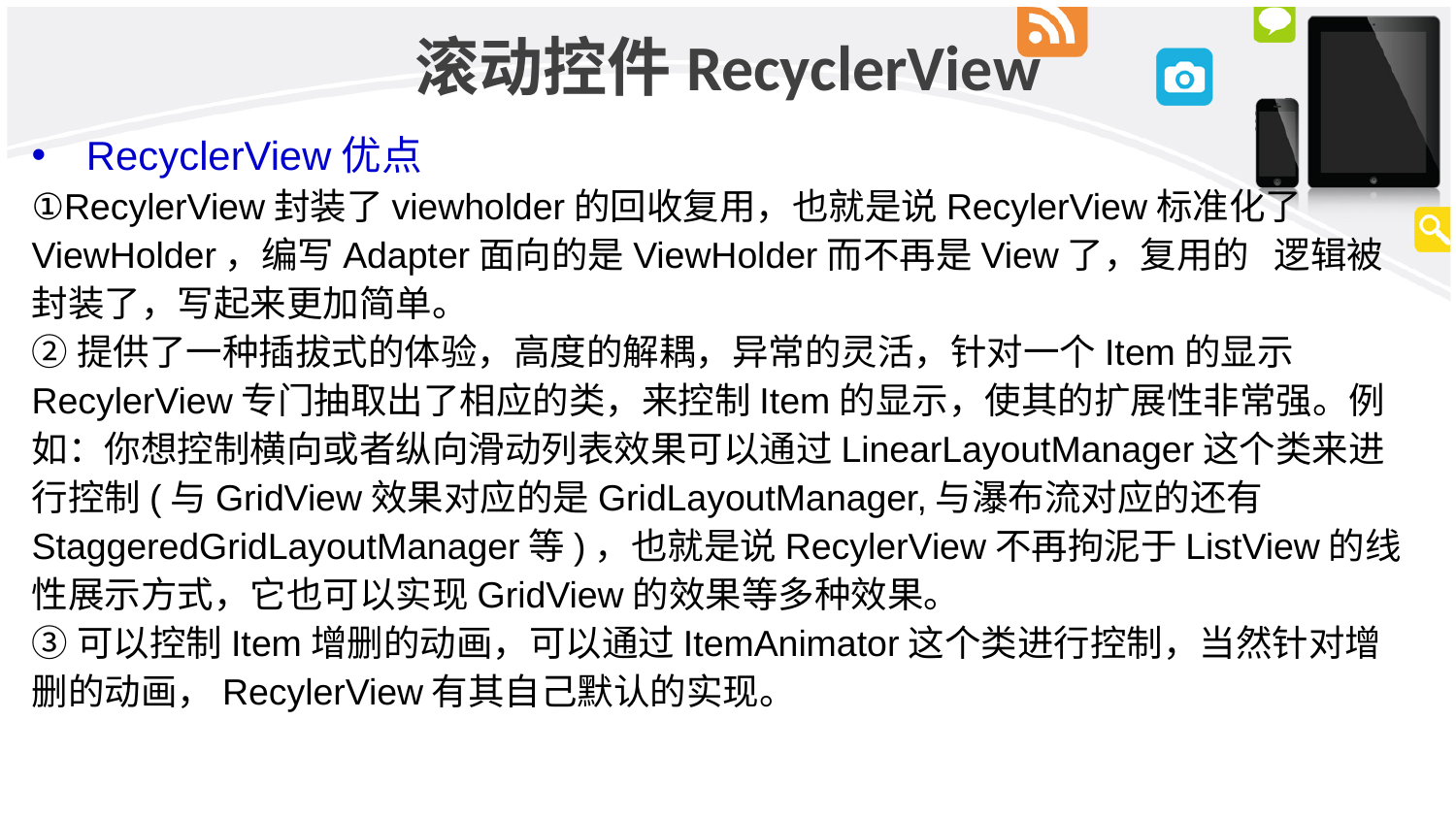

# 滚动控件RecyclerView
RecyclerView优点
①RecylerView封装了viewholder的回收复用，也就是说RecylerView标准化了ViewHolder，编写Adapter面向的是ViewHolder而不再是View了，复用的   逻辑被封装了，写起来更加简单。
②提供了一种插拔式的体验，高度的解耦，异常的灵活，针对一个Item的显示RecylerView专门抽取出了相应的类，来控制Item的显示，使其的扩展性非常强。例如：你想控制横向或者纵向滑动列表效果可以通过LinearLayoutManager这个类来进行控制(与GridView效果对应的是GridLayoutManager,与瀑布流对应的还有StaggeredGridLayoutManager等)，也就是说RecylerView不再拘泥于ListView的线性展示方式，它也可以实现GridView的效果等多种效果。
③可以控制Item增删的动画，可以通过ItemAnimator这个类进行控制，当然针对增删的动画，RecylerView有其自己默认的实现。